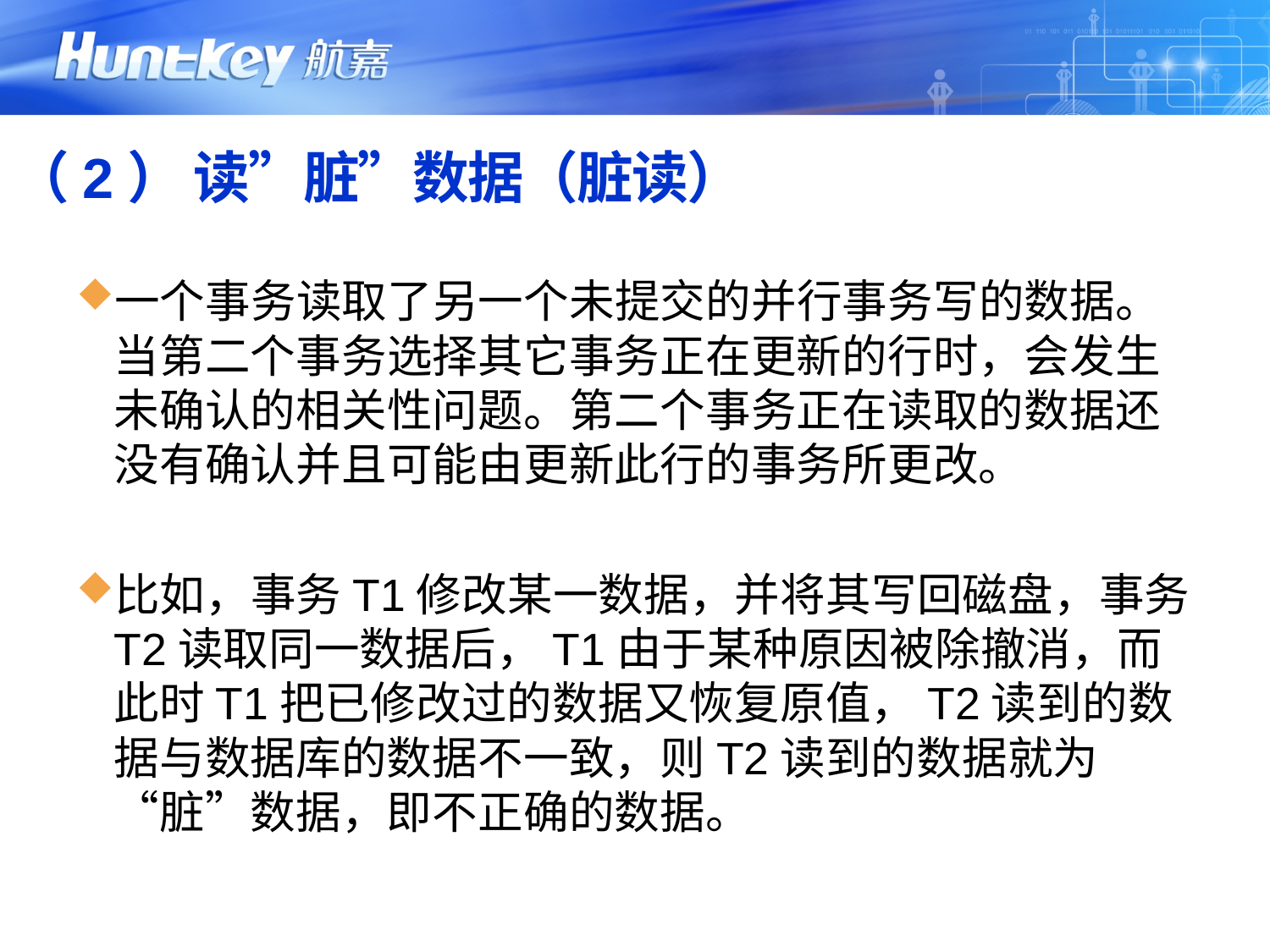

# （2） 读”脏”数据（脏读）
一个事务读取了另一个未提交的并行事务写的数据。当第二个事务选择其它事务正在更新的行时，会发生未确认的相关性问题。第二个事务正在读取的数据还没有确认并且可能由更新此行的事务所更改。

比如，事务T1修改某一数据，并将其写回磁盘，事务T2读取同一数据后，T1由于某种原因被除撤消，而此时T1把已修改过的数据又恢复原值，T2读到的数据与数据库的数据不一致，则T2读到的数据就为“脏”数据，即不正确的数据。